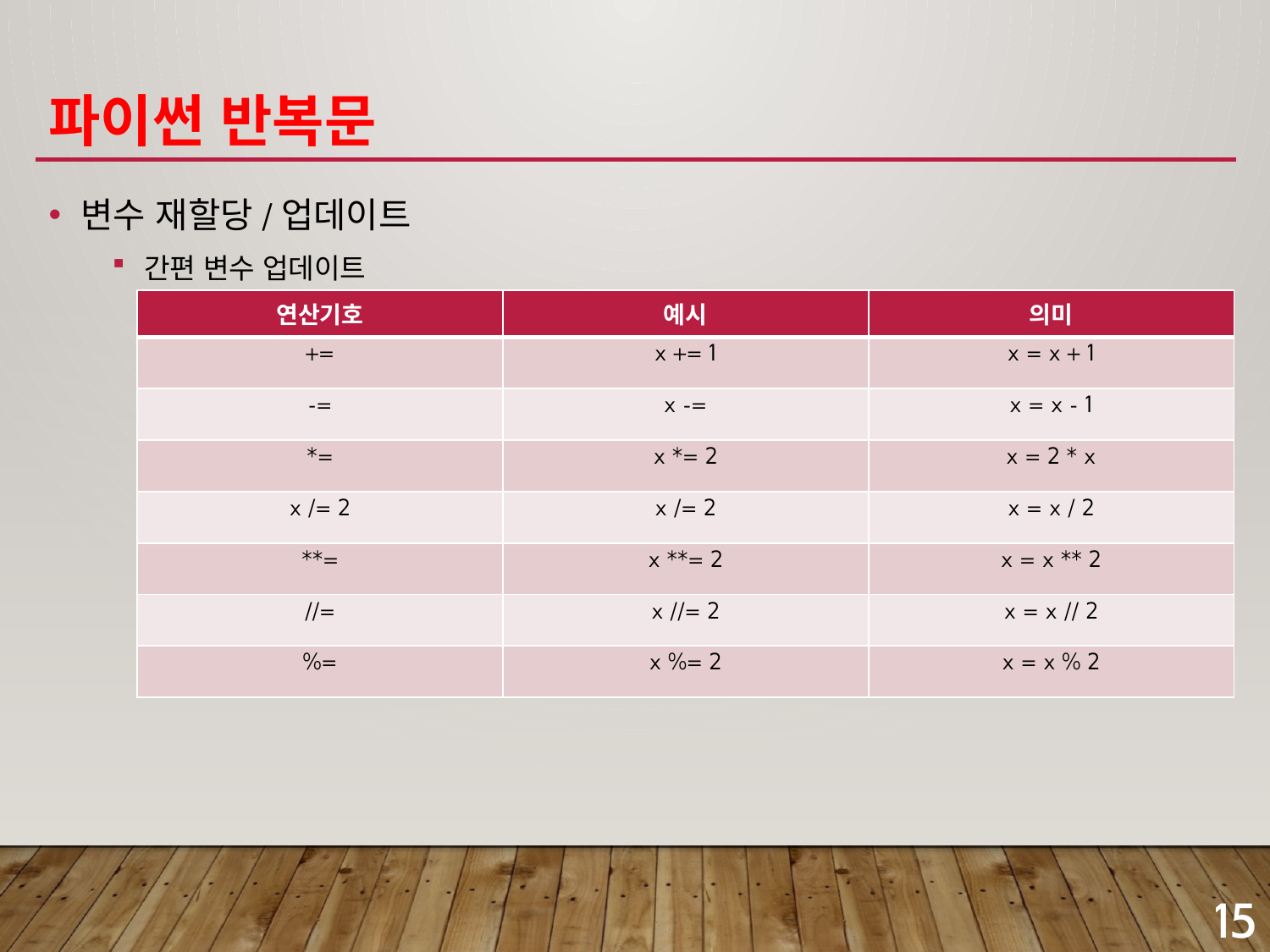

# 파이썬 반복문
변수 재할당/업데이트
간편 변수 업데이트

| 연산기호 | 예시 | 의미 |
| --- | --- | --- |
| += | x += 1 | x = x + 1 |
| -= | x -= | x = x - 1 |
| \*= | x \*= 2 | x = 2 \* x |
| x /= 2 | x /= 2 | x = x / 2 |
| \*\*= | x \*\*= 2 | x = x \*\* 2 |
| //= | x //= 2 | x = x // 2 |
| %= | x %= 2 | x = x % 2 |